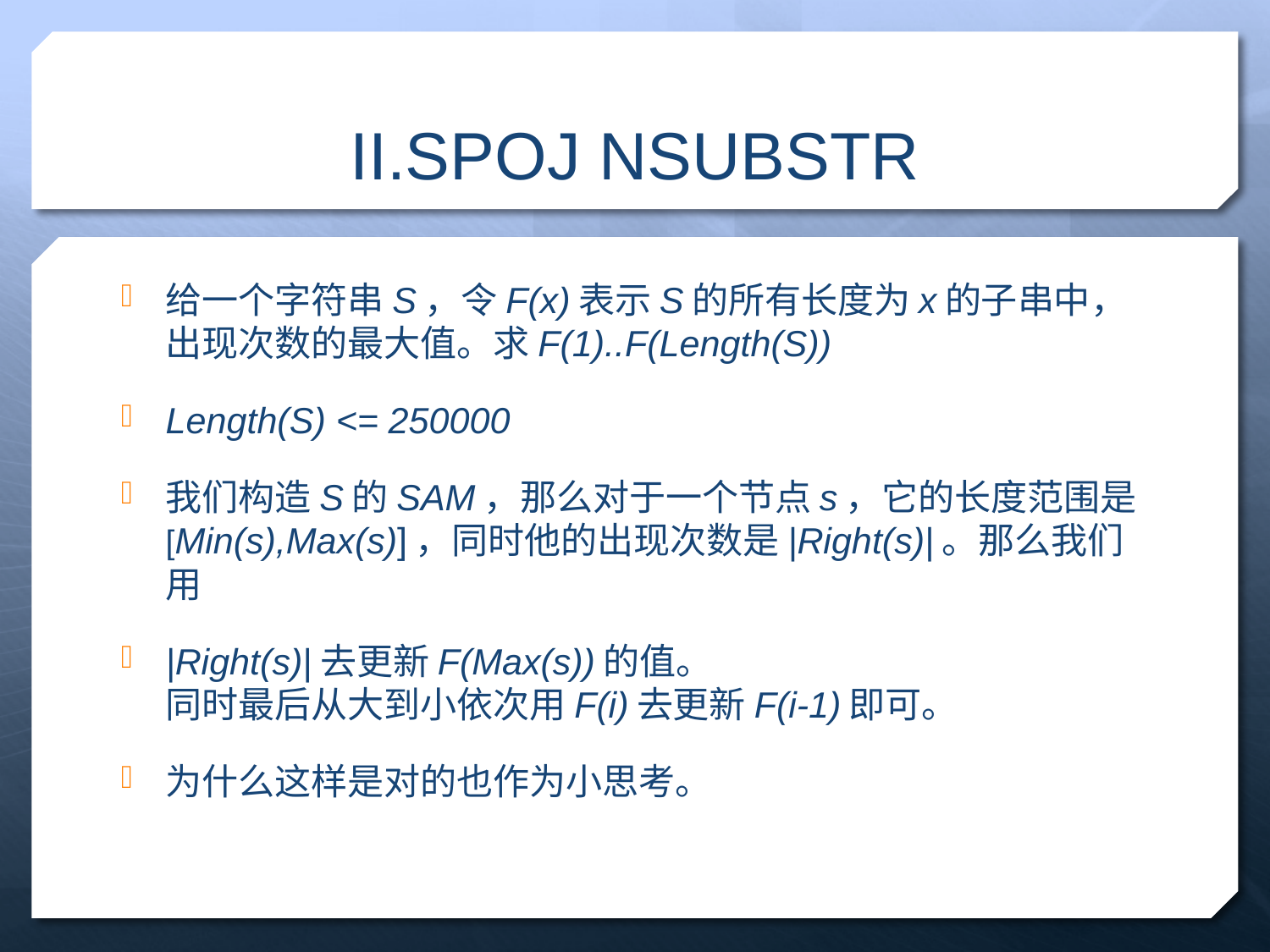

# II.SPOJ NSUBSTR
给一个字符串S，令F(x)表示S的所有长度为x的子串中，出现次数的最大值。求F(1)..F(Length(S))
Length(S) <= 250000
我们构造S的SAM，那么对于一个节点s，它的长度范围是
[Min(s),Max(s)]，同时他的出现次数是|Right(s)|。那么我们用
|Right(s)|去更新F(Max(s))的值。
同时最后从大到小依次用F(i)去更新F(i-1)即可。
为什么这样是对的也作为小思考。